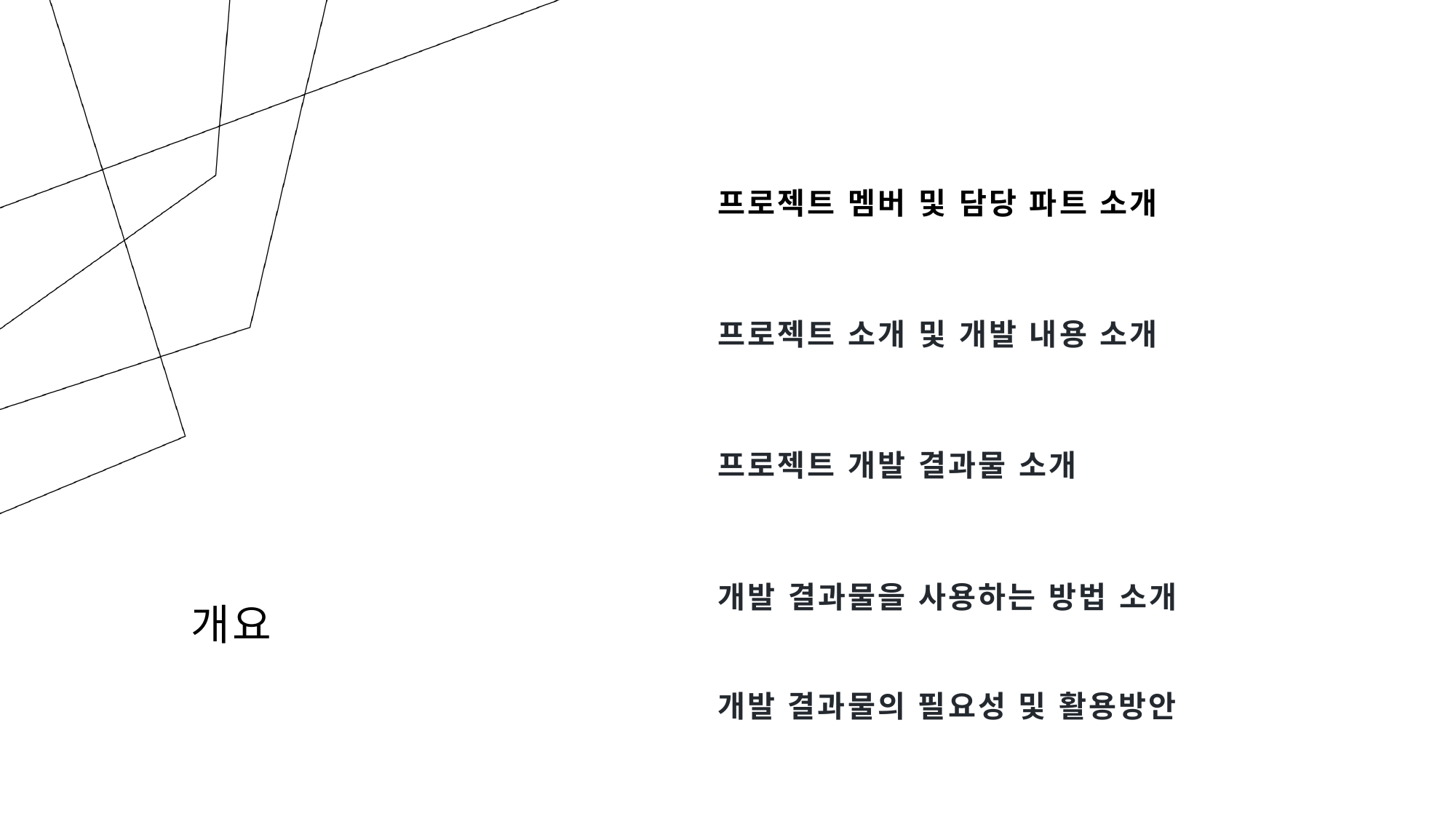

프로젝트 멤버 및 담당 파트 소개
프로젝트 소개 및 개발 내용 소개
프로젝트 개발 결과물 소개
# 개요
개발 결과물을 사용하는 방법 소개
개발 결과물의 필요성 및 활용방안